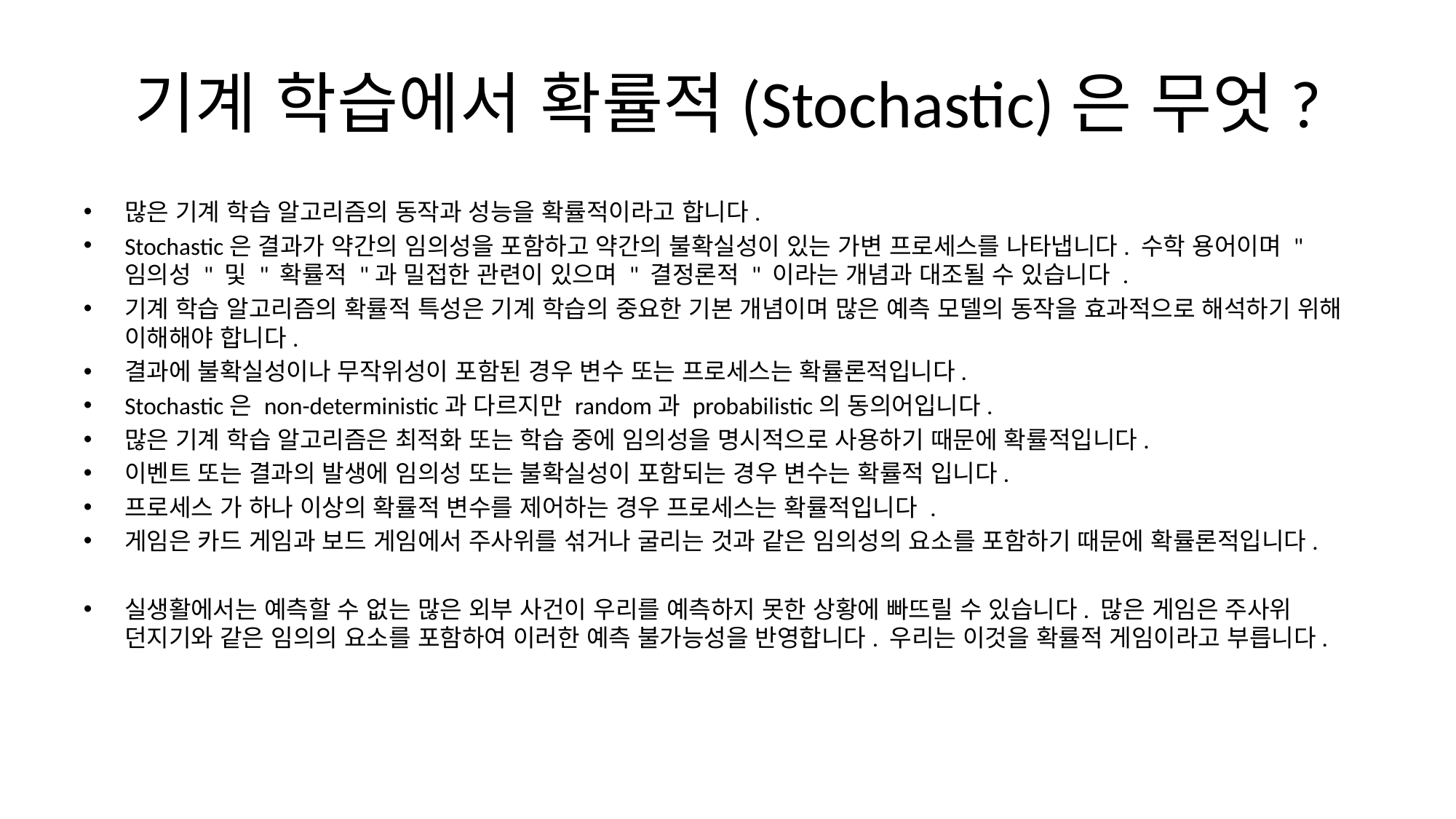

# 기계 학습에서 확률적(Stochastic)은 무엇?
많은 기계 학습 알고리즘의 동작과 성능을 확률적이라고 합니다.
Stochastic은 결과가 약간의 임의성을 포함하고 약간의 불확실성이 있는 가변 프로세스를 나타냅니다. 수학 용어이며 " 임의성 " 및 " 확률적 "과 밀접한 관련이 있으며 " 결정론적 " 이라는 개념과 대조될 수 있습니다 .
기계 학습 알고리즘의 확률적 특성은 기계 학습의 중요한 기본 개념이며 많은 예측 모델의 동작을 효과적으로 해석하기 위해 이해해야 합니다.
결과에 불확실성이나 무작위성이 포함된 경우 변수 또는 프로세스는 확률론적입니다.
Stochastic은 non-deterministic과 다르지만 random과 probabilistic의 동의어입니다.
많은 기계 학습 알고리즘은 최적화 또는 학습 중에 임의성을 명시적으로 사용하기 때문에 확률적입니다.
이벤트 또는 결과의 발생에 임의성 또는 불확실성이 포함되는 경우 변수는 확률적 입니다.
프로세스 가 하나 이상의 확률적 변수를 제어하는 ​​경우 프로세스는 확률적입니다 .
게임은 카드 게임과 보드 게임에서 주사위를 섞거나 굴리는 것과 같은 임의성의 요소를 포함하기 때문에 확률론적입니다.

실생활에서는 예측할 수 없는 많은 외부 사건이 우리를 예측하지 못한 상황에 빠뜨릴 수 있습니다. 많은 게임은 주사위 던지기와 같은 임의의 요소를 포함하여 이러한 예측 불가능성을 반영합니다. 우리는 이것을 확률적 게임이라고 부릅니다.